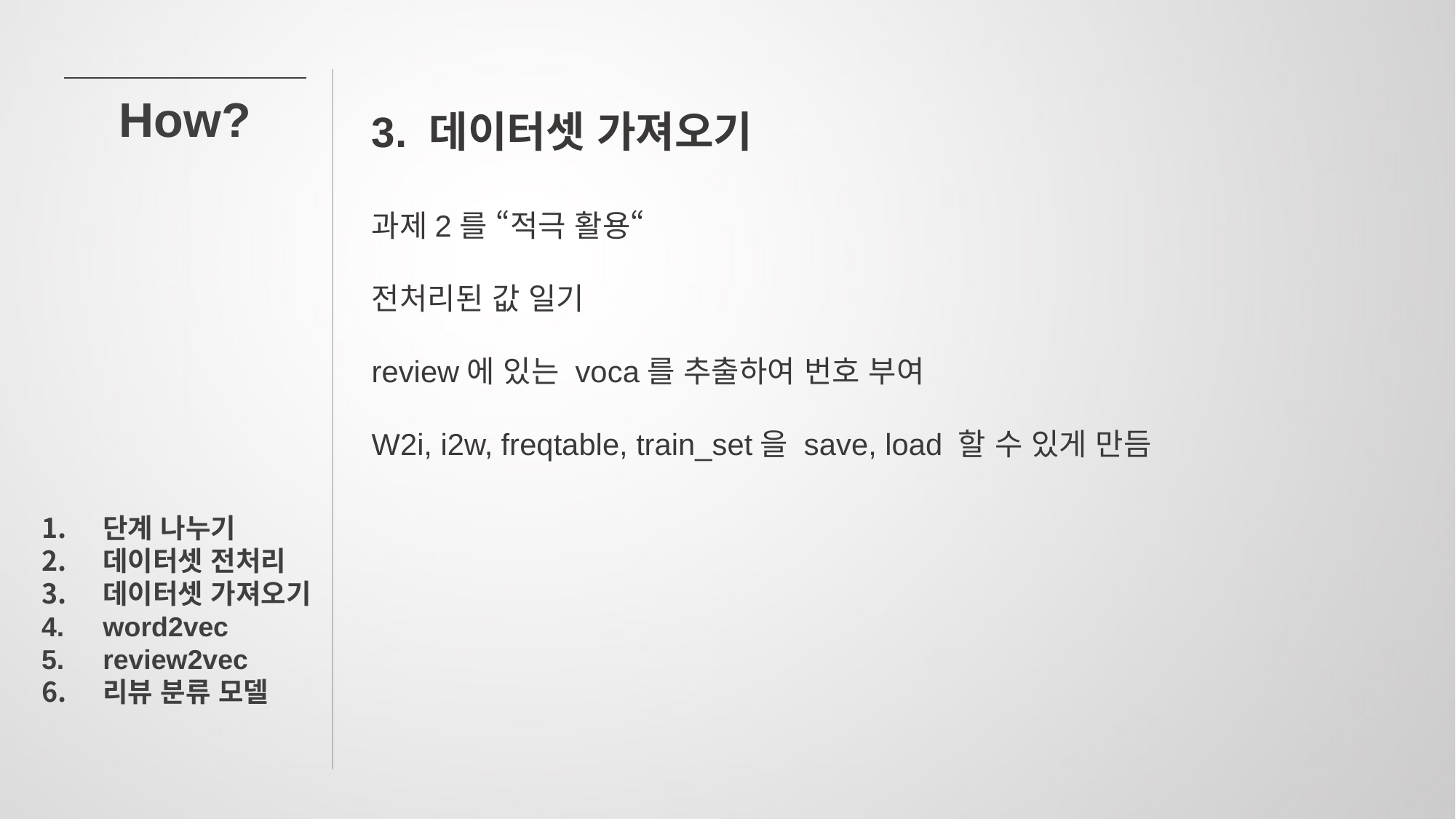

How?
3. 데이터셋 가져오기

과제2를 “적극 활용“

전처리된 값 일기

review에 있는 voca를 추출하여 번호 부여

W2i, i2w, freqtable, train_set을 save, load 할 수 있게 만듬
단계 나누기
데이터셋 전처리
데이터셋 가져오기
word2vec
review2vec
리뷰 분류 모델